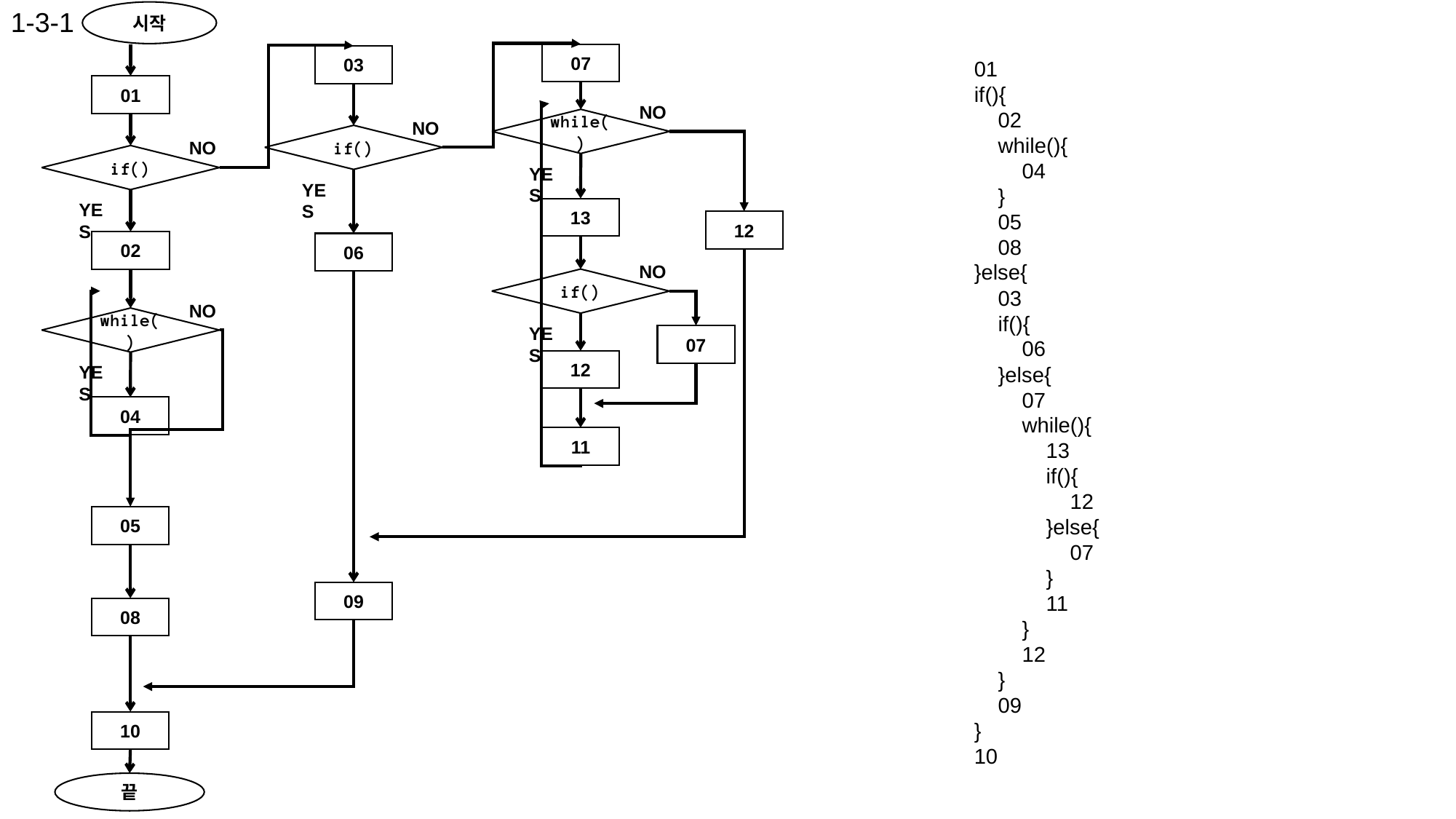

1-3-1
시작
07
03
01
if(){
    02
    while(){
        04
    }
    05
    08
}else{
    03
    if(){
        06
    }else{
        07
        while(){
            13
            if(){
                12
            }else{
                07
            }
            11
        }
        12
    }
    09
}
10
01
NO
while()
NO
if()
NO
if()
YES
YES
YES
13
12
02
06
NO
if()
NO
while()
YES
07
12
YES
04
11
05
09
08
10
끝